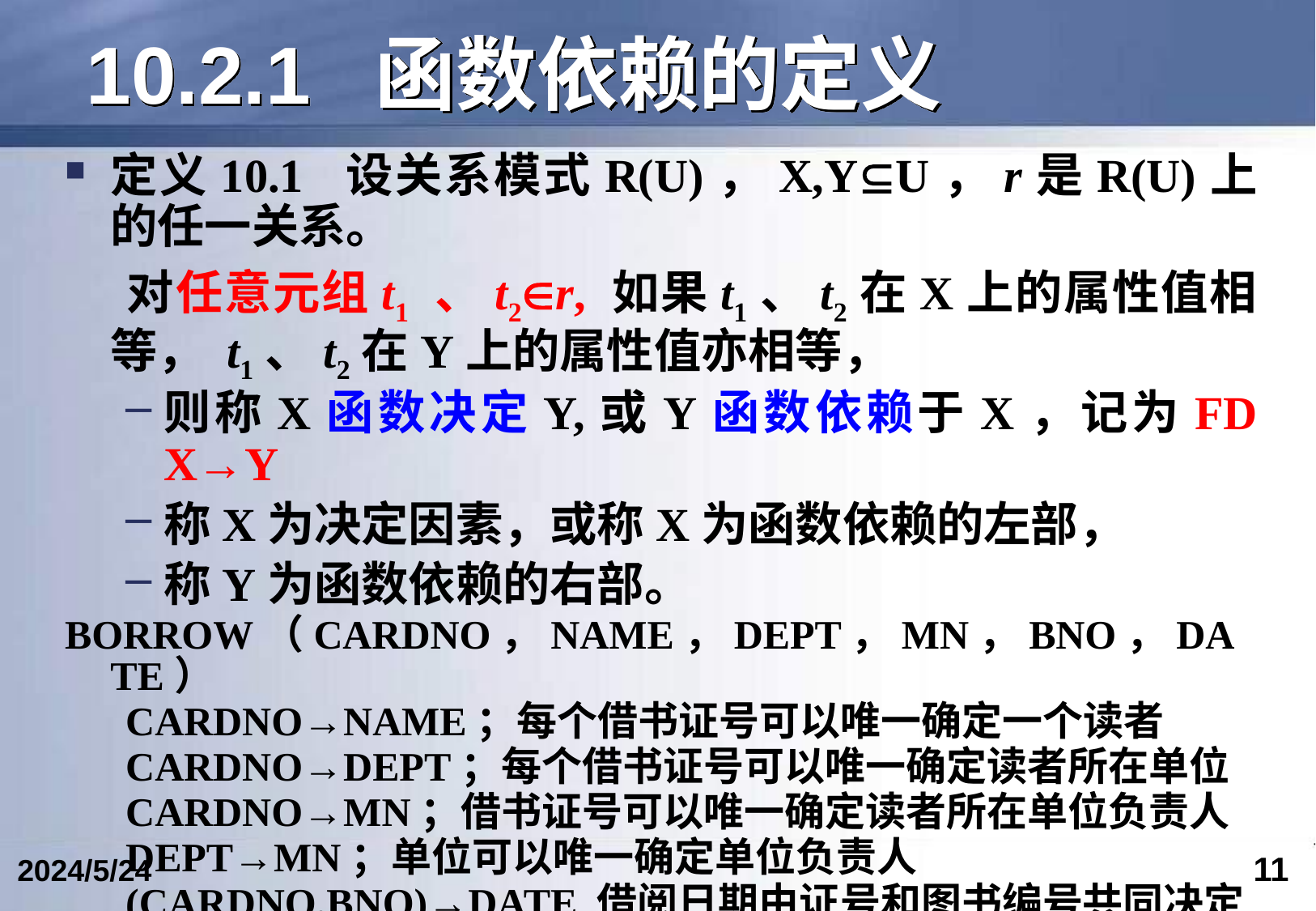

# 10.2.1  函数依赖的定义
定义10.1  设关系模式R(U)，X,Y⊆U，r是R(U)上的任一关系。
    对任意元组t1 、t2∈r, 如果t1、t2在X上的属性值相等， t1、t2在Y上的属性值亦相等，
则称X函数决定Y,或Y函数依赖于X，记为FD X→Y
称X为决定因素，或称X为函数依赖的左部，
称Y为函数依赖的右部。
BORROW（CARDNO，NAME，DEPT，MN，BNO，DATE）
CARDNO→NAME；每个借书证号可以唯一确定一个读者
CARDNO→DEPT；每个借书证号可以唯一确定读者所在单位
CARDNO→MN；借书证号可以唯一确定读者所在单位负责人
DEPT→MN；单位可以唯一确定单位负责人
(CARDNO,BNO)→DATE 借阅日期由证号和图书编号共同决定
11
2024/5/24